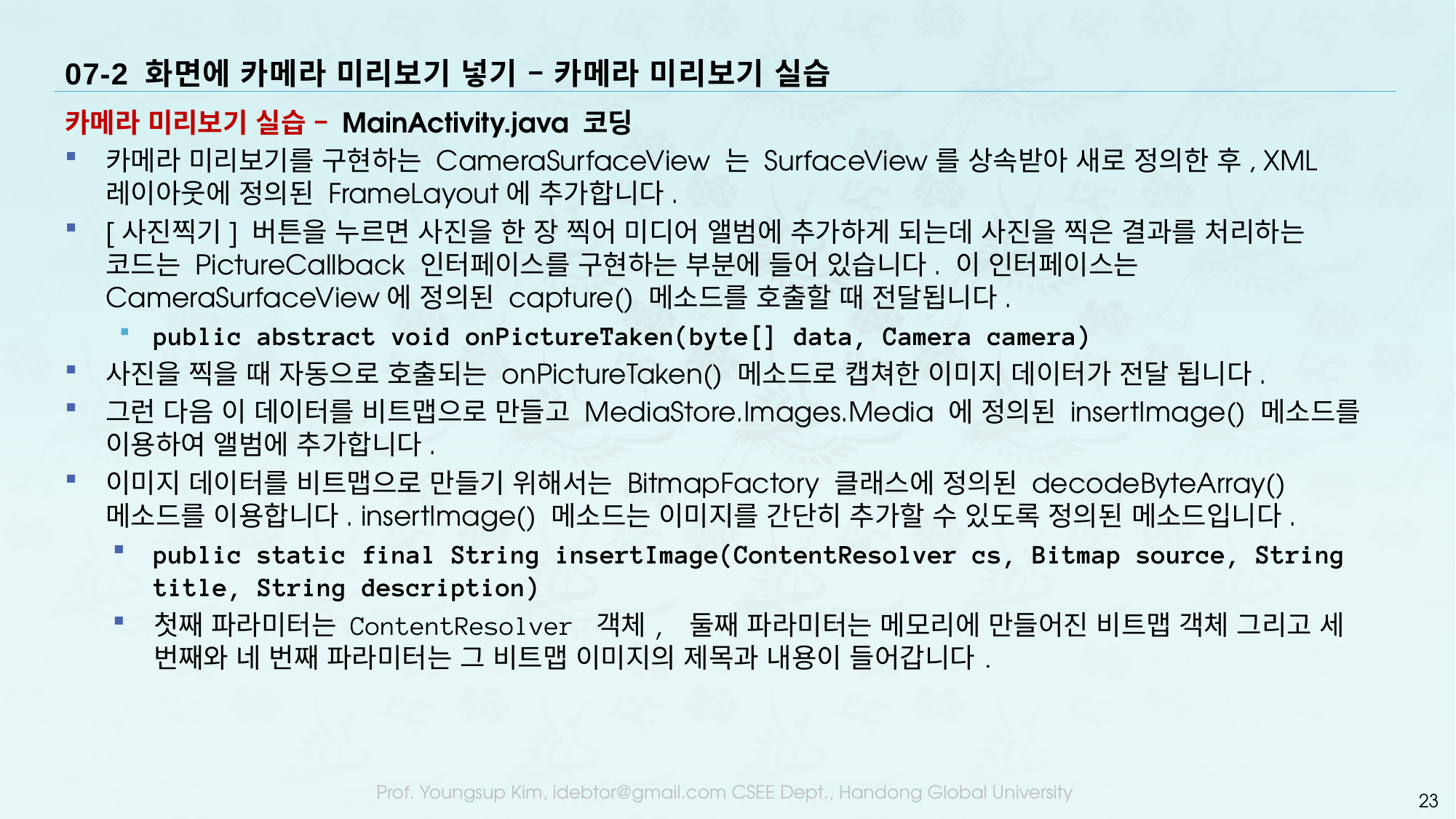

# 07-2 화면에 카메라 미리보기 넣기 – 카메라 미리보기 실습
카메라 미리보기 실습 – MainActivity.java 코딩
카메라 미리보기를 구현하는 CameraSurfaceView 는 SurfaceView를 상속받아 새로 정의한 후, XML 레이아웃에 정의된 FrameLayout에 추가합니다.
[사진찍기] 버튼을 누르면 사진을 한 장 찍어 미디어 앨범에 추가하게 되는데 사진을 찍은 결과를 처리하는 코드는 PictureCallback 인터페이스를 구현하는 부분에 들어 있습니다. 이 인터페이스는 CameraSurfaceView에 정의된 capture() 메소드를 호출할 때 전달됩니다.
public abstract void onPictureTaken(byte[] data, Camera camera)
사진을 찍을 때 자동으로 호출되는 onPictureTaken() 메소드로 캡쳐한 이미지 데이터가 전달 됩니다.
그런 다음 이 데이터를 비트맵으로 만들고 MediaStore.Images.Media 에 정의된 insertImage() 메소드를 이용하여 앨범에 추가합니다.
이미지 데이터를 비트맵으로 만들기 위해서는 BitmapFactory 클래스에 정의된 decodeByteArray() 메소드를 이용합니다. insertImage() 메소드는 이미지를 간단히 추가할 수 있도록 정의된 메소드입니다.
public static final String insertImage(ContentResolver cs, Bitmap source, String title, String description)
첫째 파라미터는 ContentResolver 객체, 둘째 파라미터는 메모리에 만들어진 비트맵 객체 그리고 세 번째와 네 번째 파라미터는 그 비트맵 이미지의 제목과 내용이 들어갑니다.

23